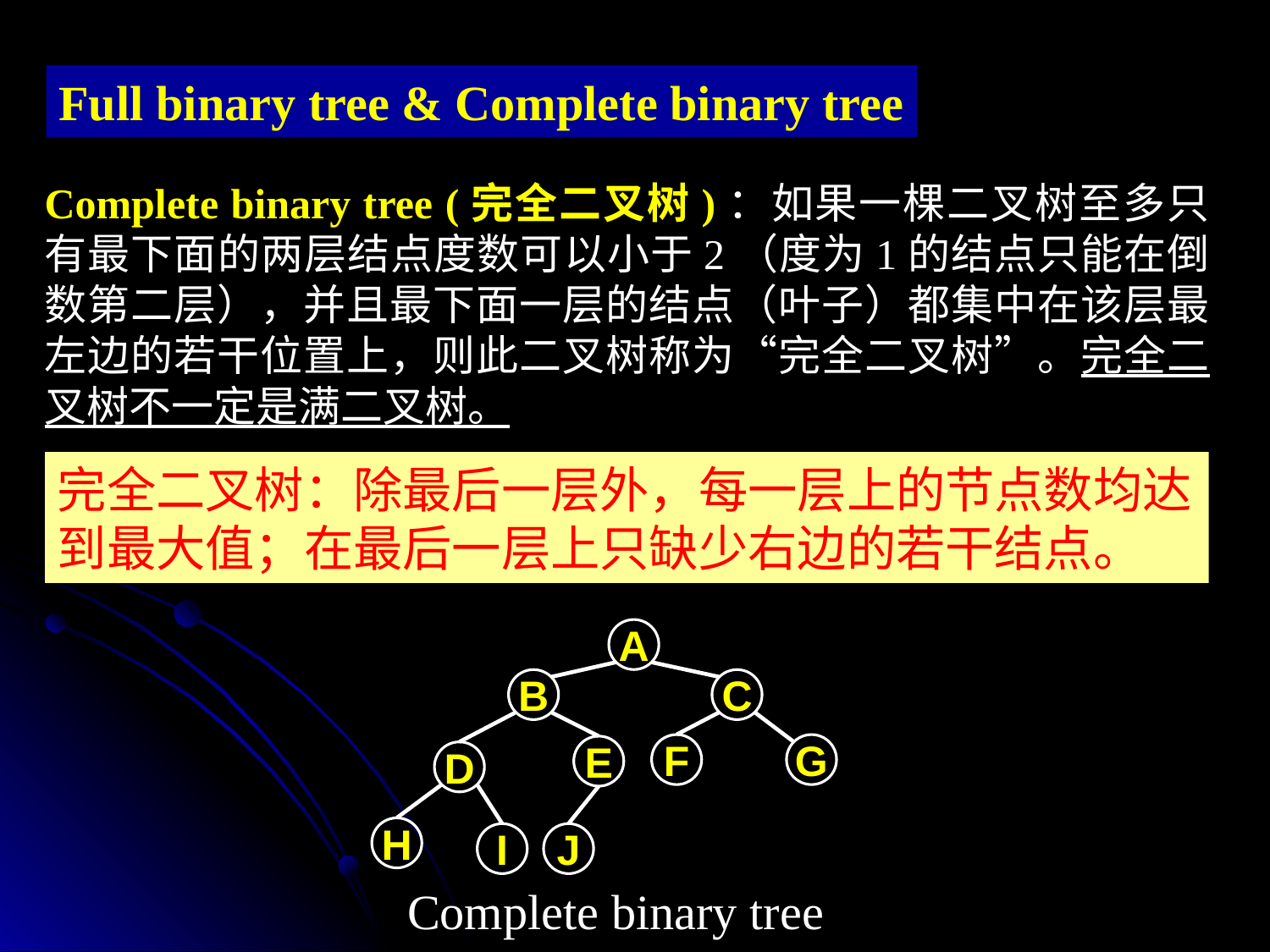

Full binary tree & Complete binary tree
Complete binary tree (完全二叉树)：如果一棵二叉树至多只有最下面的两层结点度数可以小于2（度为1的结点只能在倒数第二层），并且最下面一层的结点（叶子）都集中在该层最左边的若干位置上，则此二叉树称为“完全二叉树”。完全二叉树不一定是满二叉树。
完全二叉树：除最后一层外，每一层上的节点数均达到最大值；在最后一层上只缺少右边的若干结点。
A
B
C
F
G
E
D
H
I
J
Complete binary tree